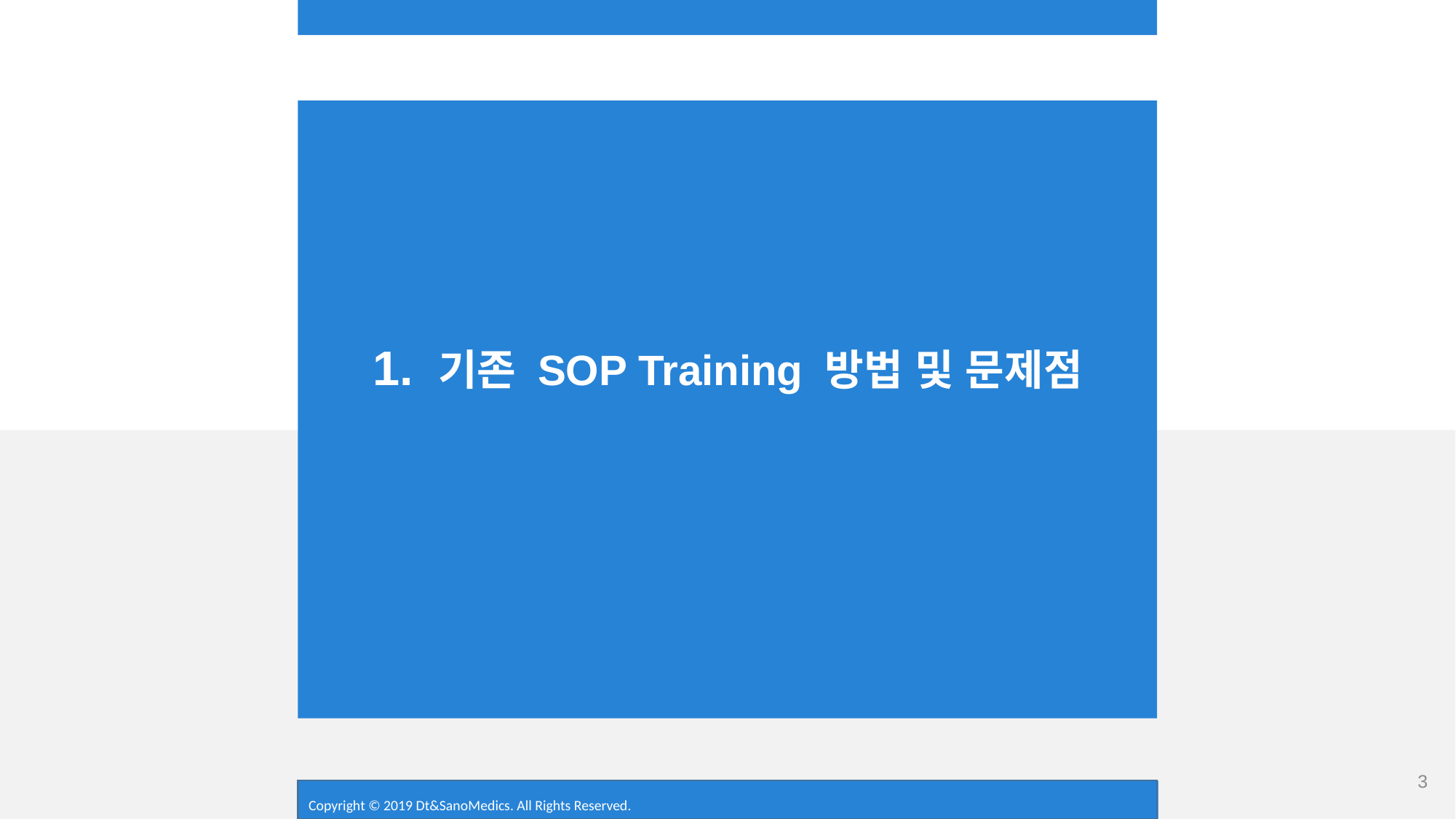

# 1. 기존 SOP Training 방법 및 문제점

3